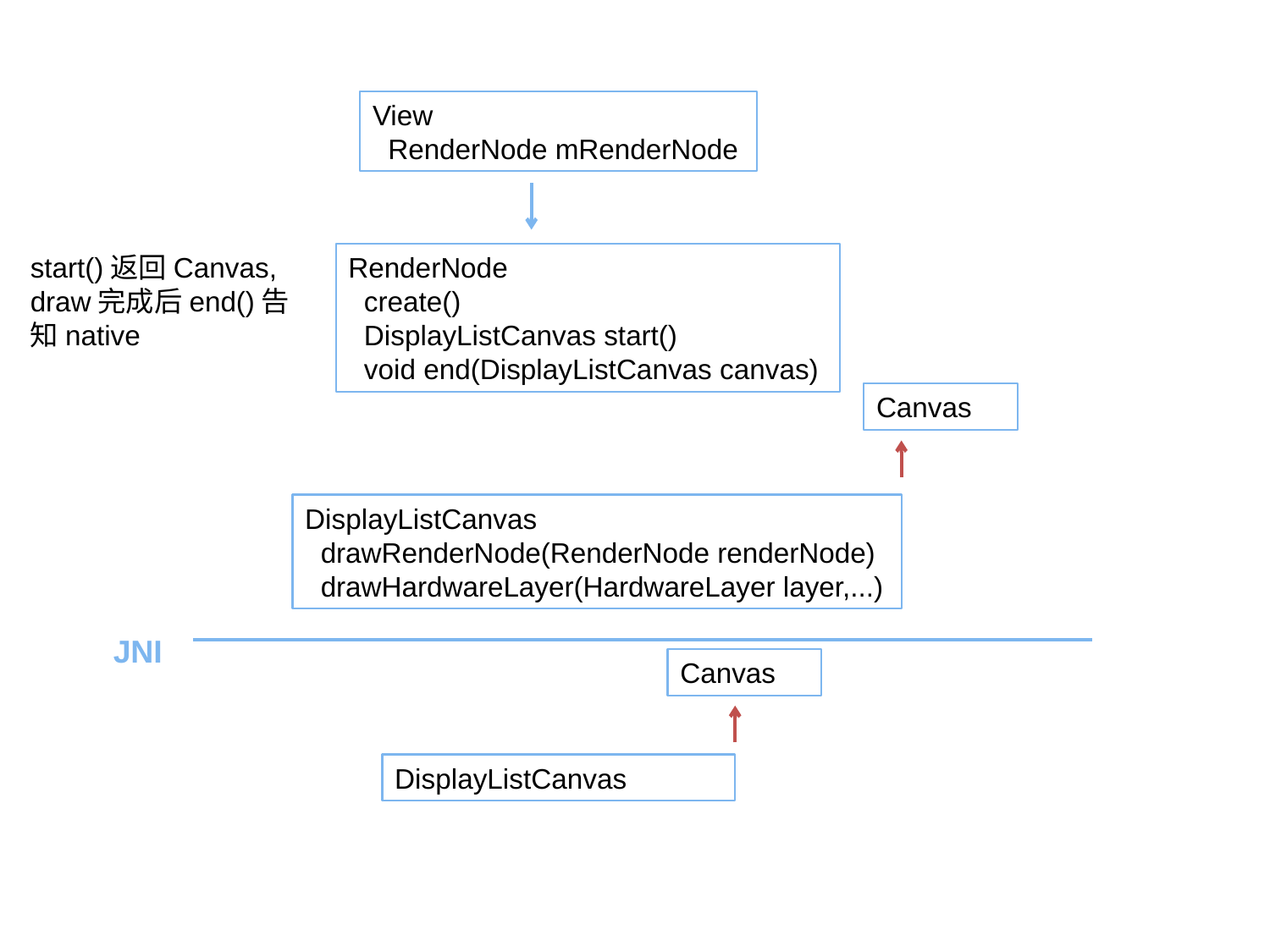

View
  RenderNode mRenderNode
start()返回Canvas, draw完成后end()告知native
RenderNode
  create()
  DisplayListCanvas start()
  void end(DisplayListCanvas canvas)
Canvas
DisplayListCanvas
  drawRenderNode(RenderNode renderNode)
  drawHardwareLayer(HardwareLayer layer,...)
JNI
Canvas
DisplayListCanvas